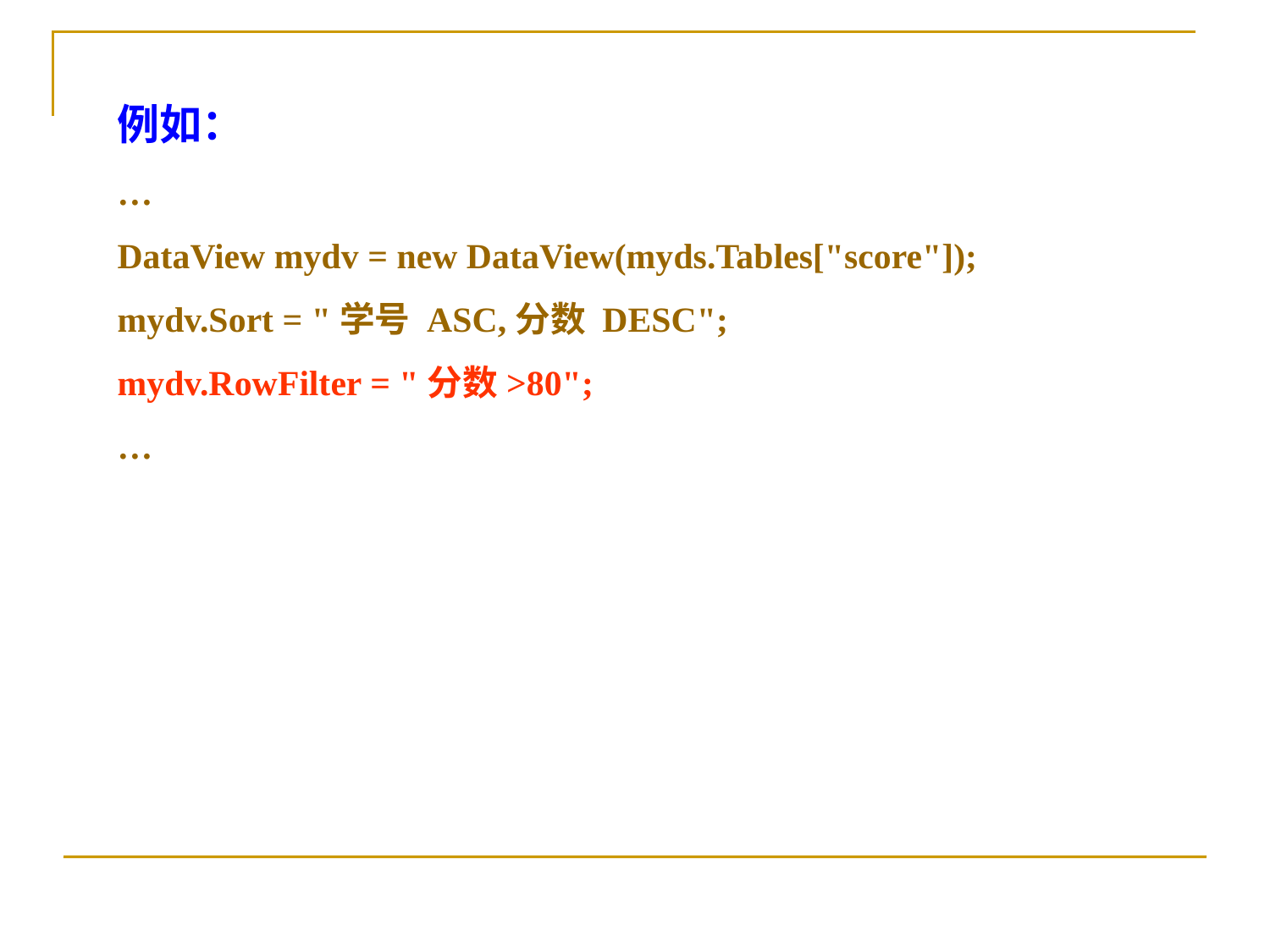

例如：
…
DataView mydv = new DataView(myds.Tables["score"]);
mydv.Sort = "学号 ASC,分数 DESC";
mydv.RowFilter = "分数>80";
…